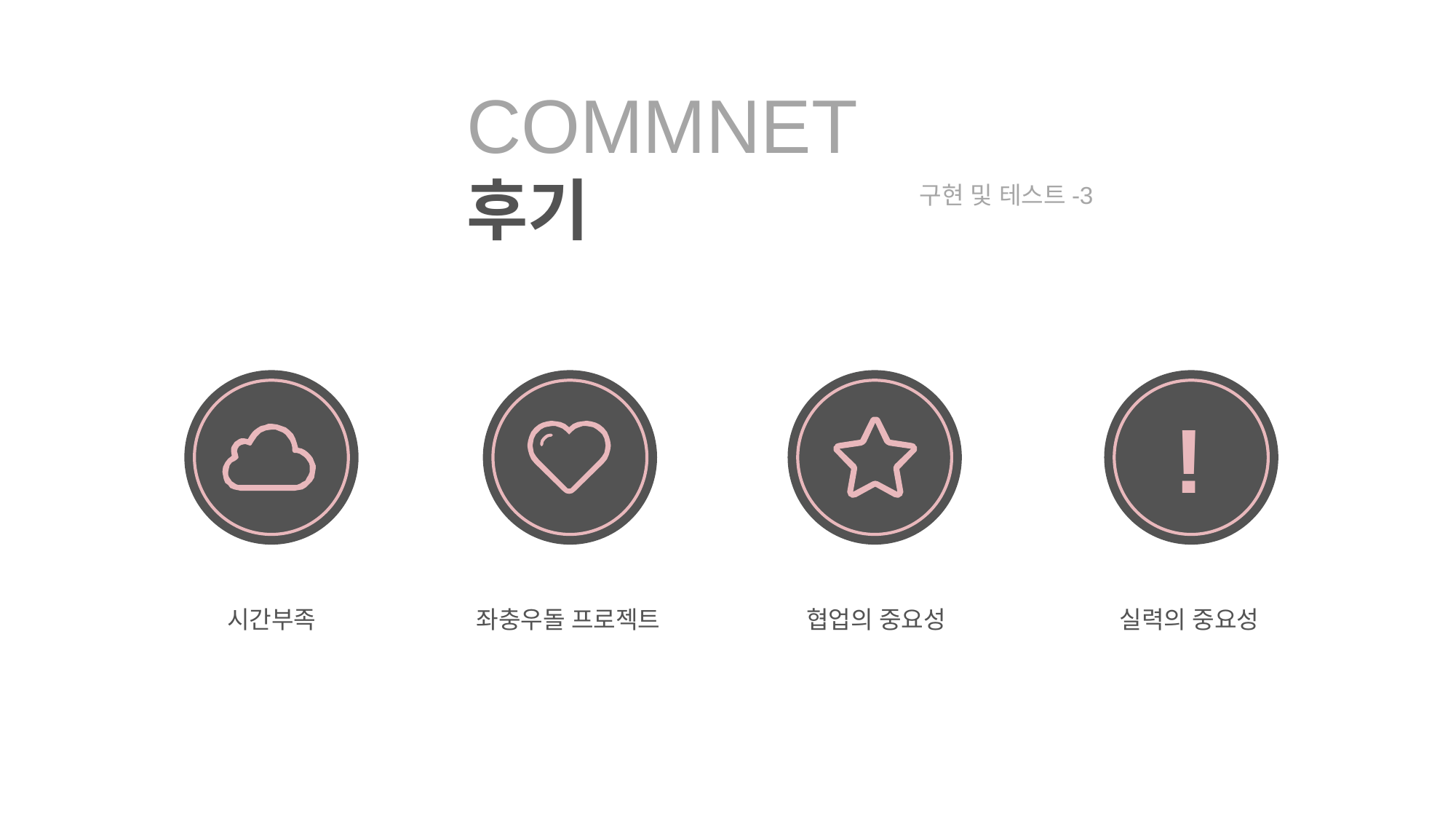

COMMNET 후기
구현 및 테스트-3

!

시간부족
좌충우돌 프로젝트
협업의 중요성
실력의 중요성